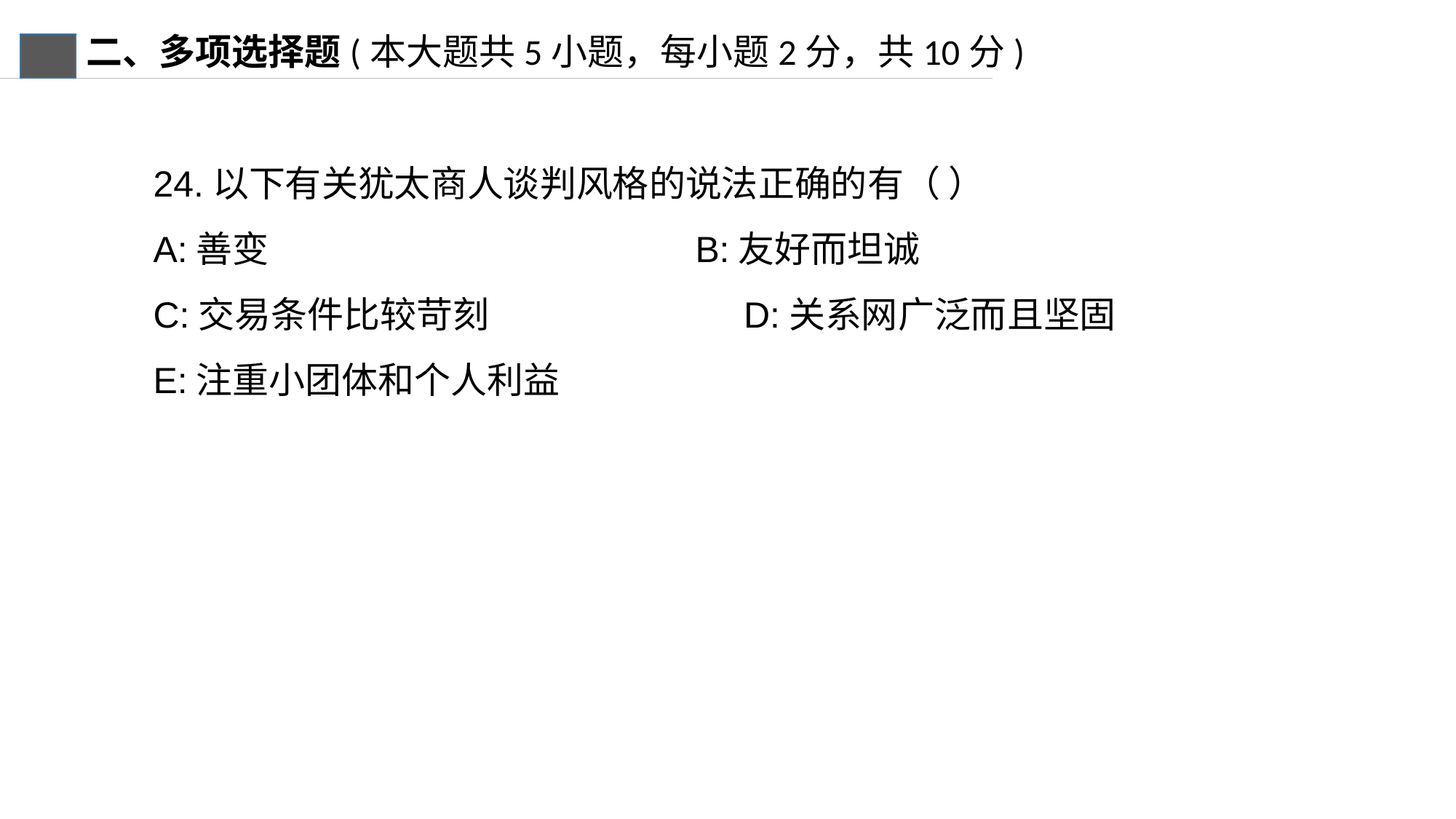

二、多项选择题(本大题共5小题，每小题2分，共10分)

24.以下有关犹太商人谈判风格的说法正确的有（ ）
A:善变                                                   B:友好而坦诚
C:交易条件比较苛刻                              D:关系网广泛而且坚固
E:注重小团体和个人利益